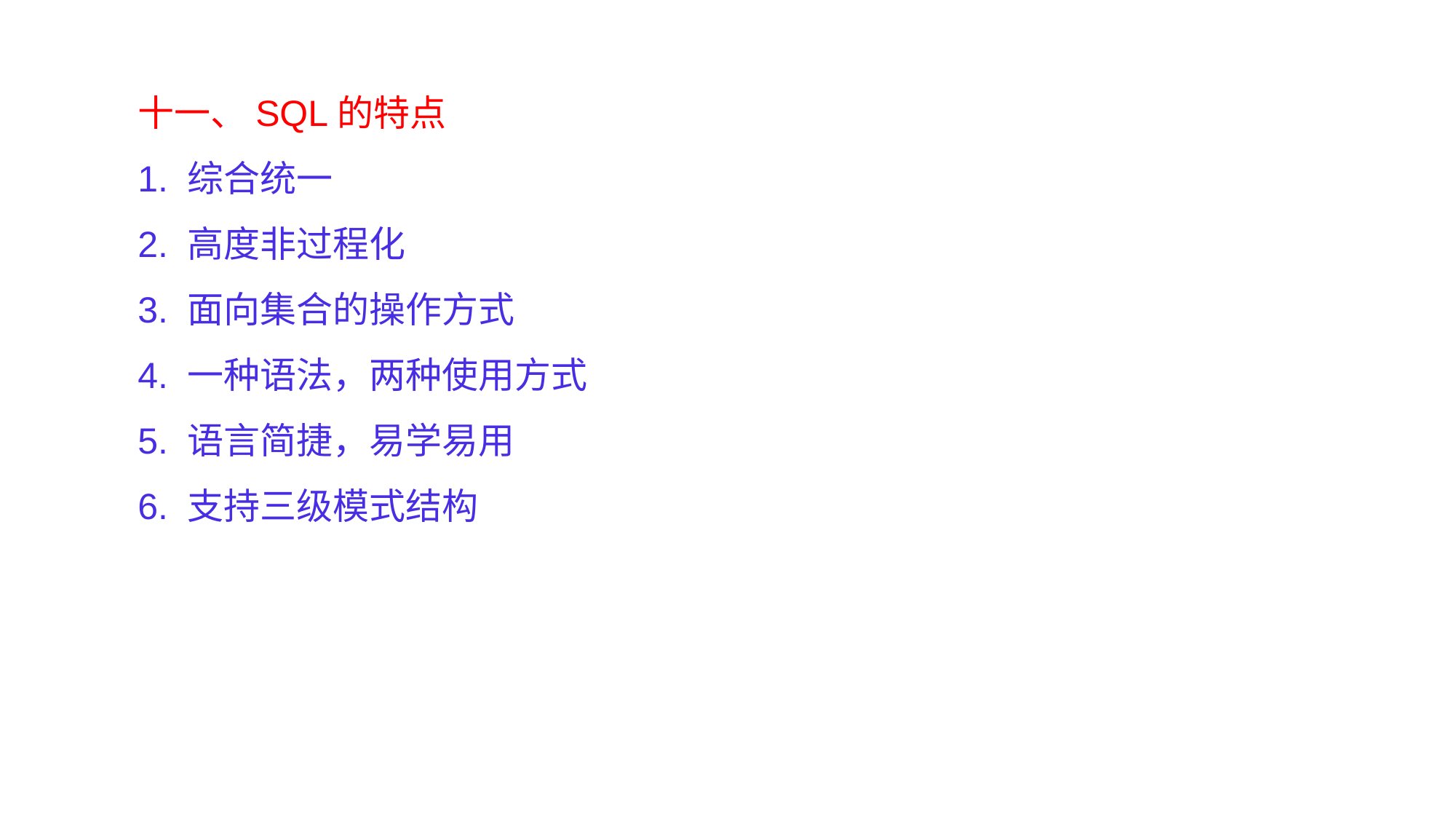

十一、SQL的特点
1. 综合统一
2. 高度非过程化
3. 面向集合的操作方式
4. 一种语法，两种使用方式
5. 语言简捷，易学易用
6. 支持三级模式结构